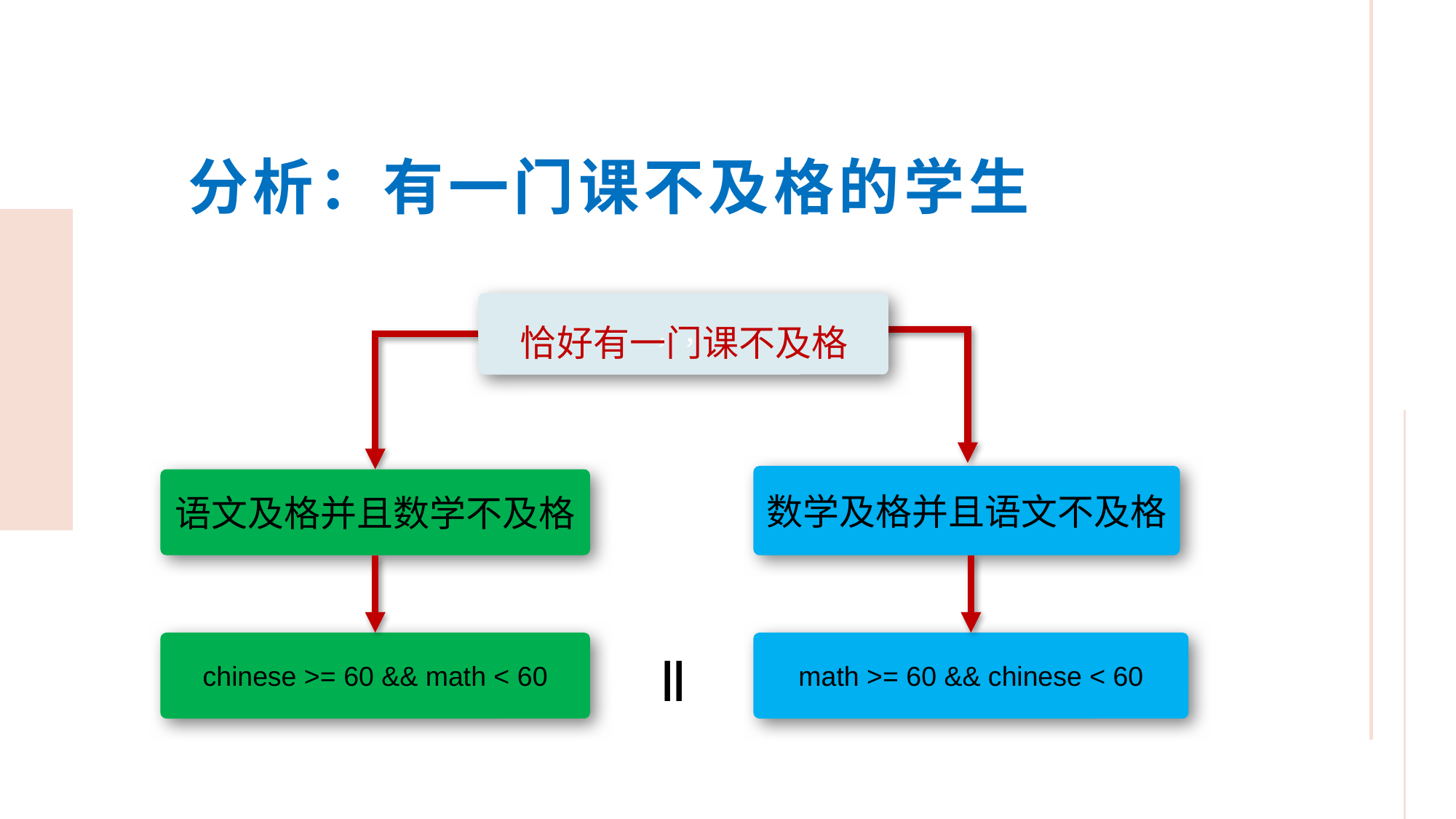

分析：有一门课不及格的学生
，，
恰好有一门课不及格
数学及格并且语文不及格
语文及格并且数学不及格
chinese >= 60 && math < 60
math >= 60 && chinese < 60
||